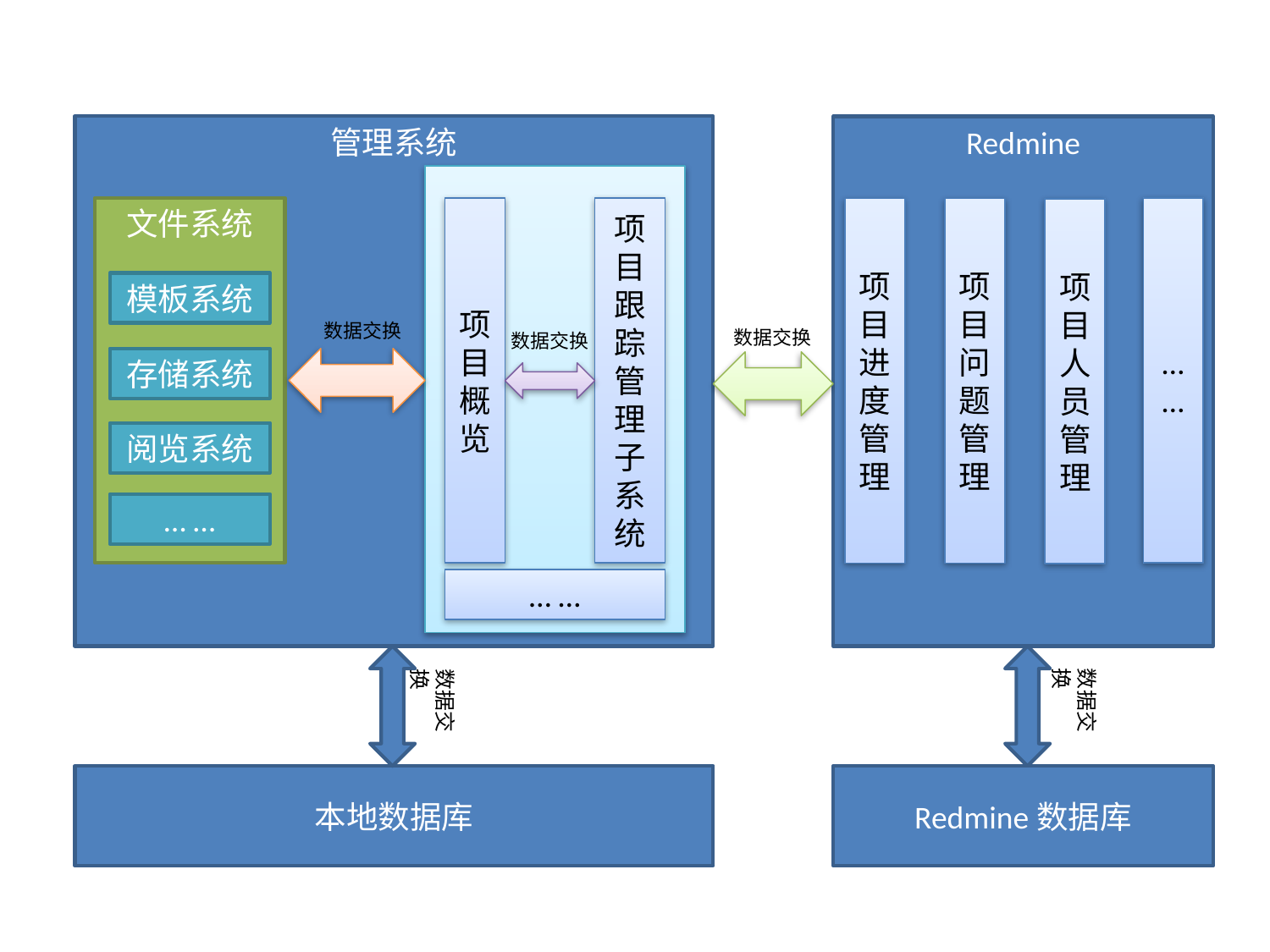

管理系统

Redmine

… …

文件系统
项目概览
项目跟踪管理子系统
项目进度管理
项目问题管理
项目人员管理
模板系统
数据交换
数据交换
数据交换
存储系统

阅览系统
… …
… …
数据交换
数据交换

本地数据库
Redmine数据库